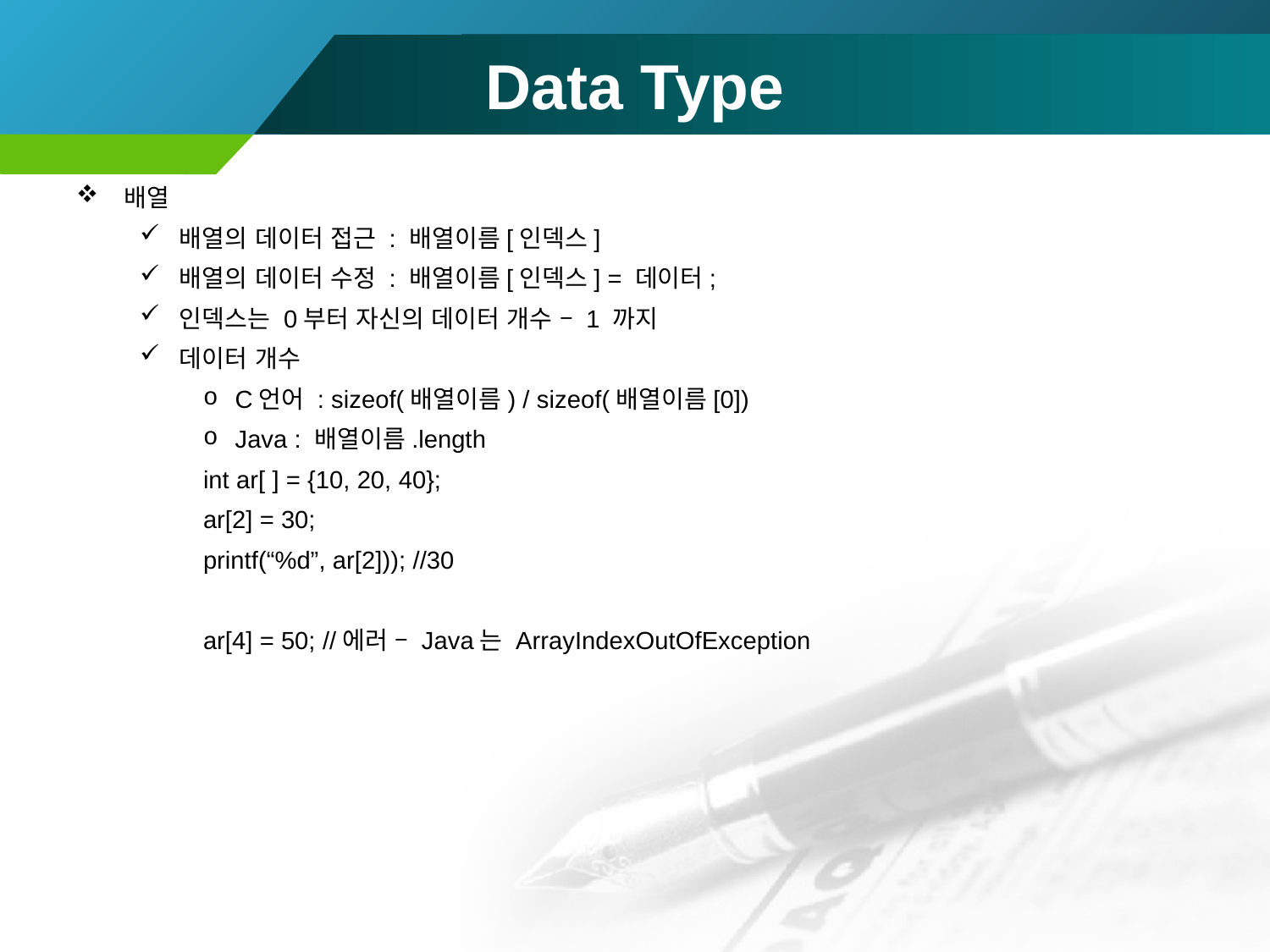

# Data Type
배열
배열의 데이터 접근 : 배열이름[인덱스]
배열의 데이터 수정 : 배열이름[인덱스] = 데이터;
인덱스는 0부터 자신의 데이터 개수 – 1 까지
데이터 개수
C언어 : sizeof(배열이름) / sizeof(배열이름[0])
Java : 배열이름.length
int ar[ ] = {10, 20, 40};
ar[2] = 30;
printf(“%d”, ar[2])); //30

ar[4] = 50; //에러 – Java는 ArrayIndexOutOfException